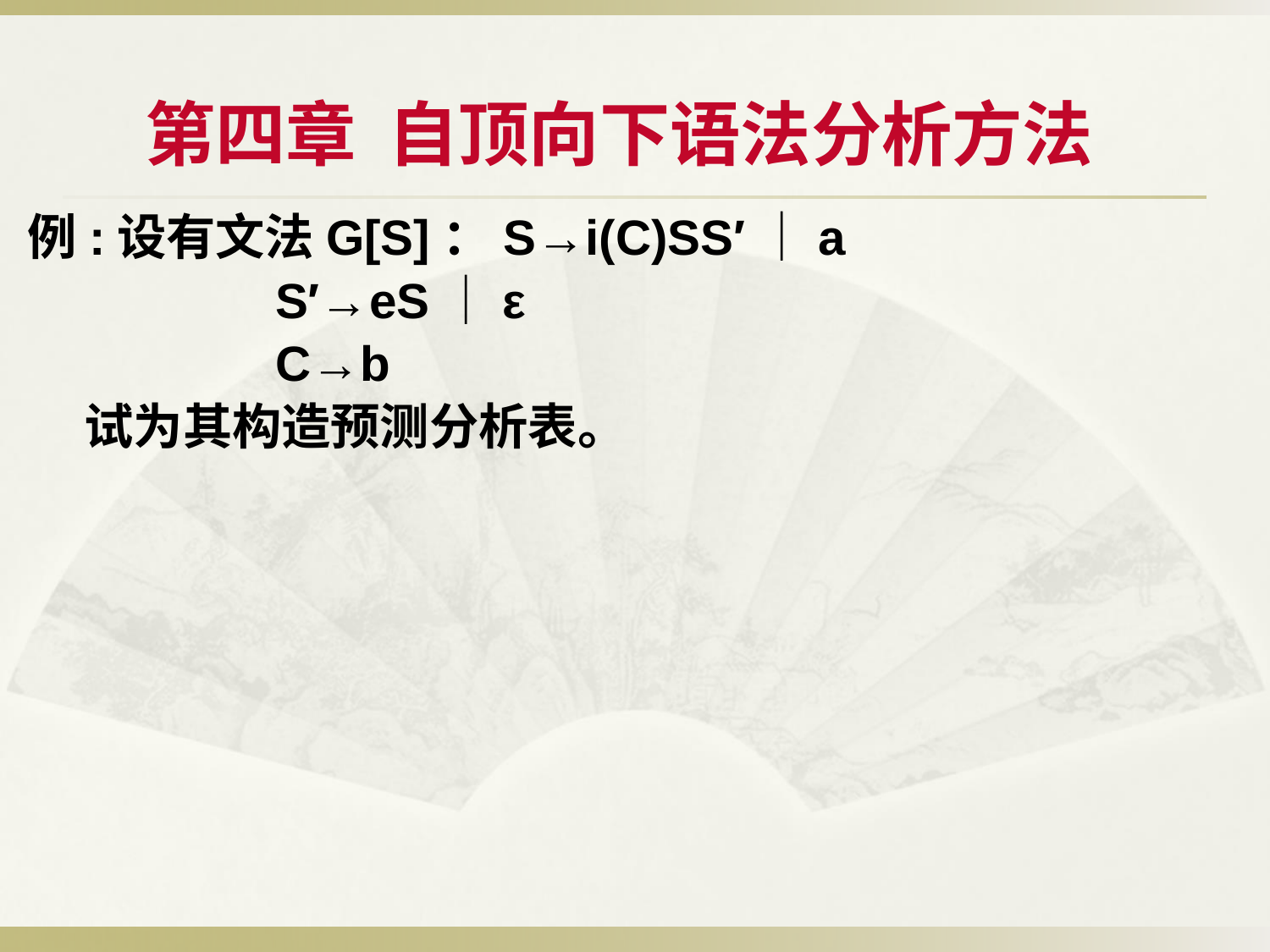

# 第四章  自顶向下语法分析方法
例:设有文法G[S]：S→i(C)SS′｜a
                  S′→eS｜ε
                  C→b
    试为其构造预测分析表。